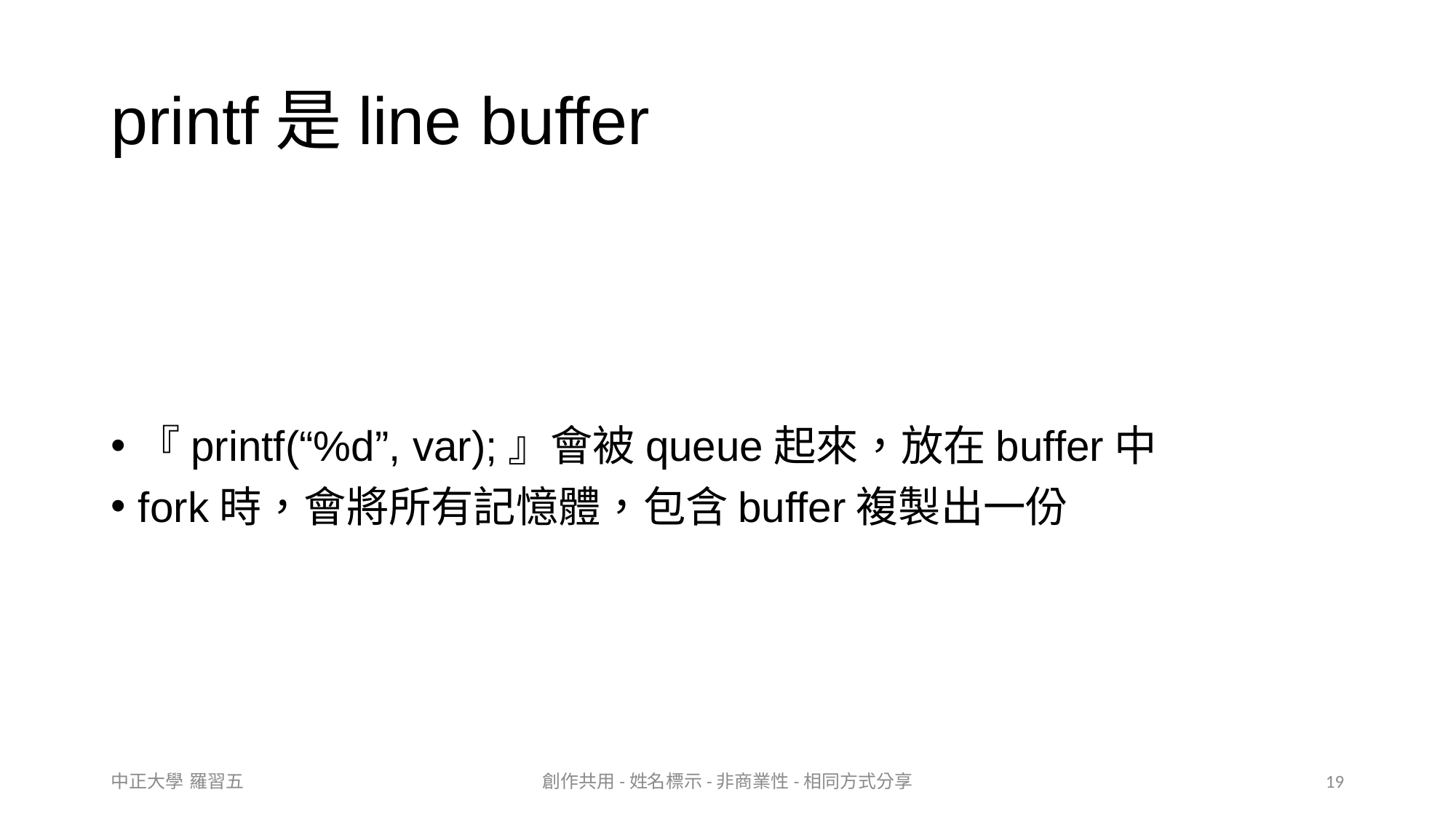

# printf是line buffer
『printf(“%d”, var);』會被queue起來，放在buffer中
fork時，會將所有記憶體，包含buffer複製出一份
中正大學 羅習五
創作共用-姓名標示-非商業性-相同方式分享
19